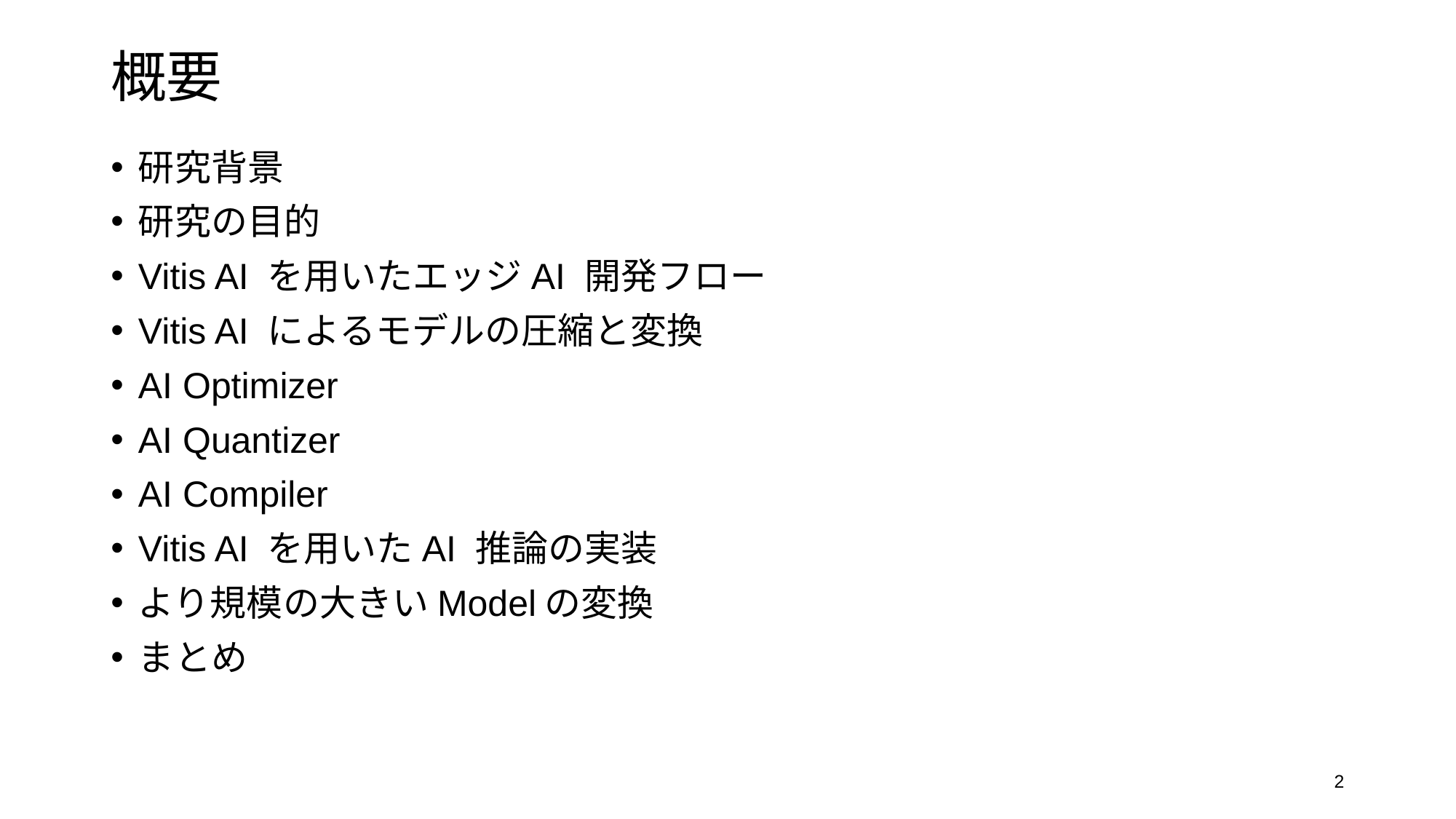

# 概要
研究背景
研究の目的
Vitis AI を用いたエッジAI 開発フロー
Vitis AI によるモデルの圧縮と変換
AI Optimizer
AI Quantizer
AI Compiler
Vitis AI を用いたAI 推論の実装
より規模の大きいModelの変換
まとめ
2